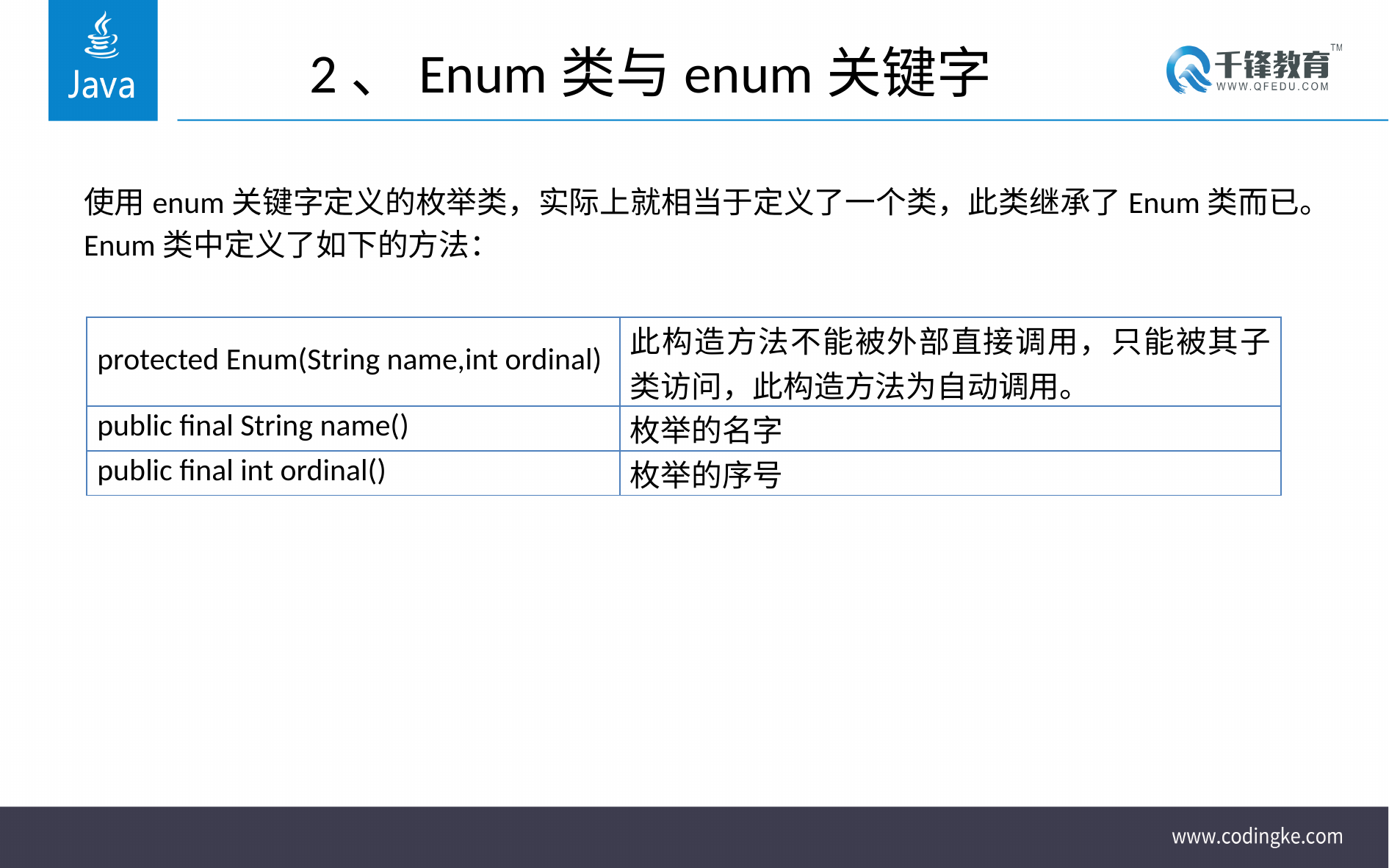

# 2、Enum类与enum关键字
使用enum关键字定义的枚举类，实际上就相当于定义了一个类，此类继承了Enum类而已。
Enum类中定义了如下的方法：

| protected Enum(String name,int ordinal) | 此构造方法不能被外部直接调用，只能被其子类访问，此构造方法为自动调用。 |
| --- | --- |
| public final String name() | 枚举的名字 |
| public final int ordinal() | 枚举的序号 |